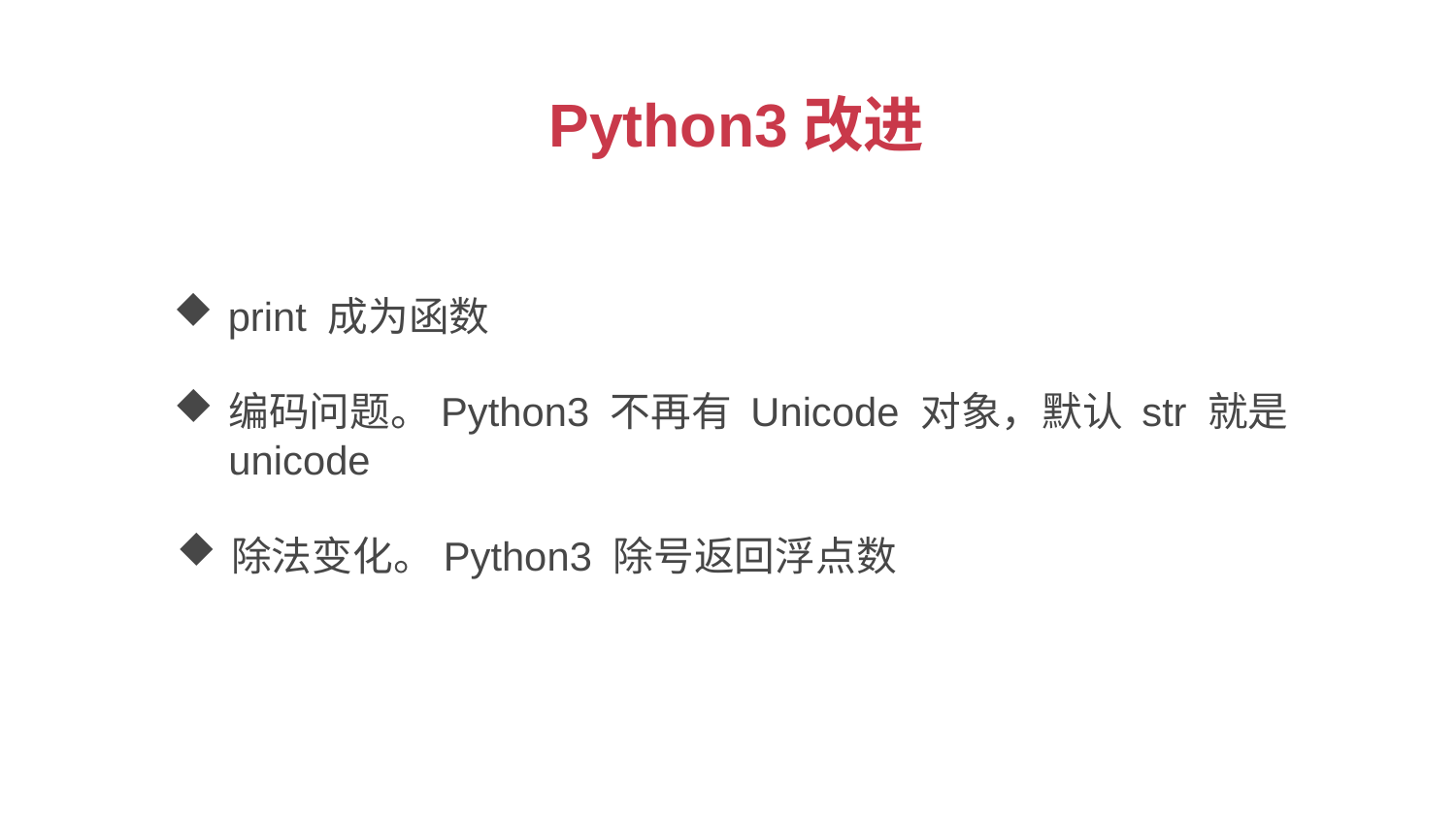

Python3改进
print 成为函数
编码问题。Python3 不再有 Unicode 对象，默认 str 就是 unicode
除法变化。Python3 除号返回浮点数